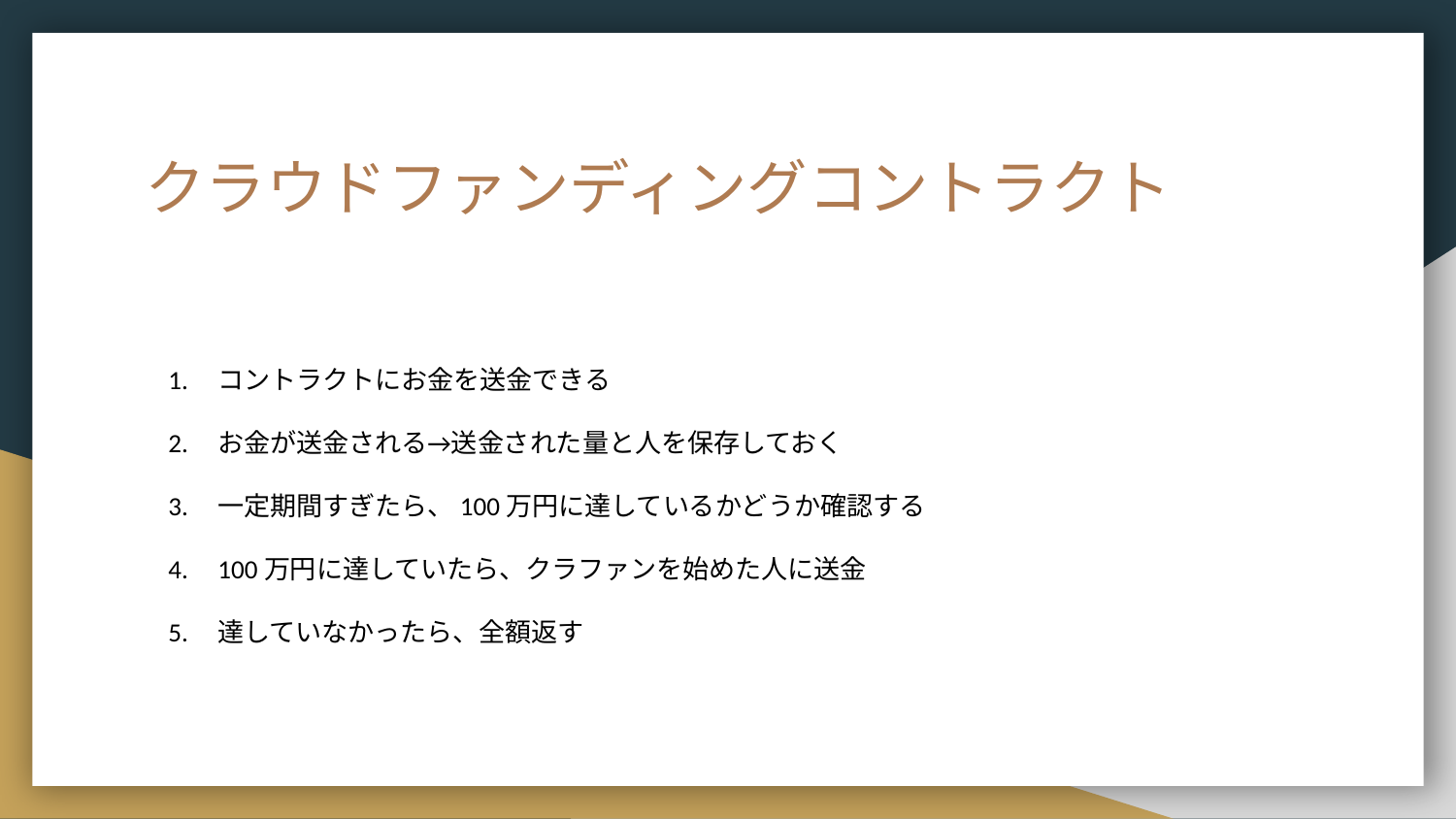

# クラウドファンディングコントラクト
コントラクトにお金を送金できる
お金が送金される→送金された量と人を保存しておく
一定期間すぎたら、100万円に達しているかどうか確認する
100万円に達していたら、クラファンを始めた人に送金
達していなかったら、全額返す